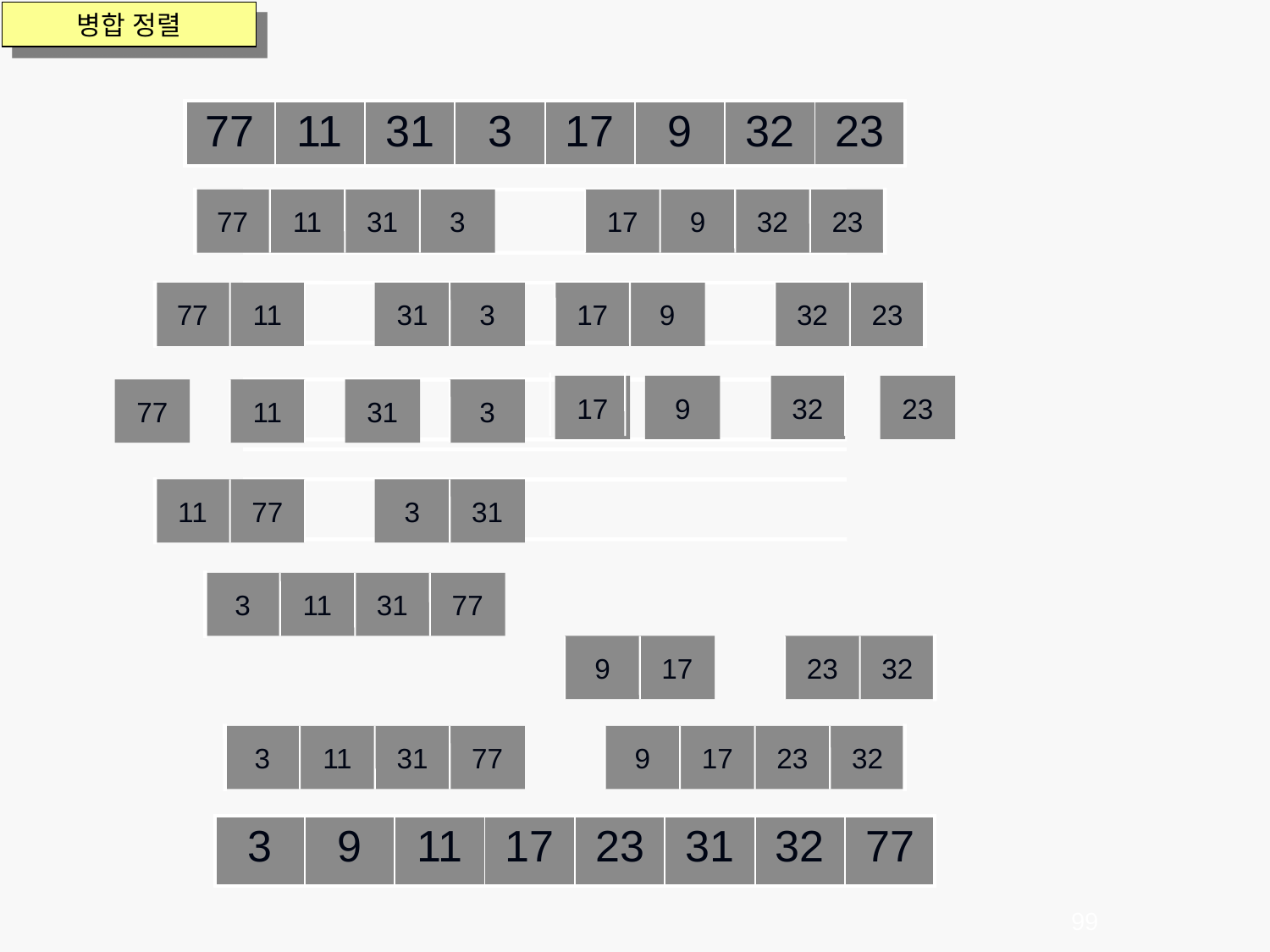

병합 정렬
| 77 | 11 | 31 | 3 | 17 | 9 | 32 | 23 |
| --- | --- | --- | --- | --- | --- | --- | --- |
77

11

31

3

17

9

32

23

77

11

31
3

17

9

32

23

17
9
32

23
77
11

31
3

11

77

3
31

3

11

31

77

9

17

23

32

3

11

31

77

9

17

23

32

| 3 | 9 | 11 | 17 | 23 | 31 | 32 | 77 |
| --- | --- | --- | --- | --- | --- | --- | --- |
99